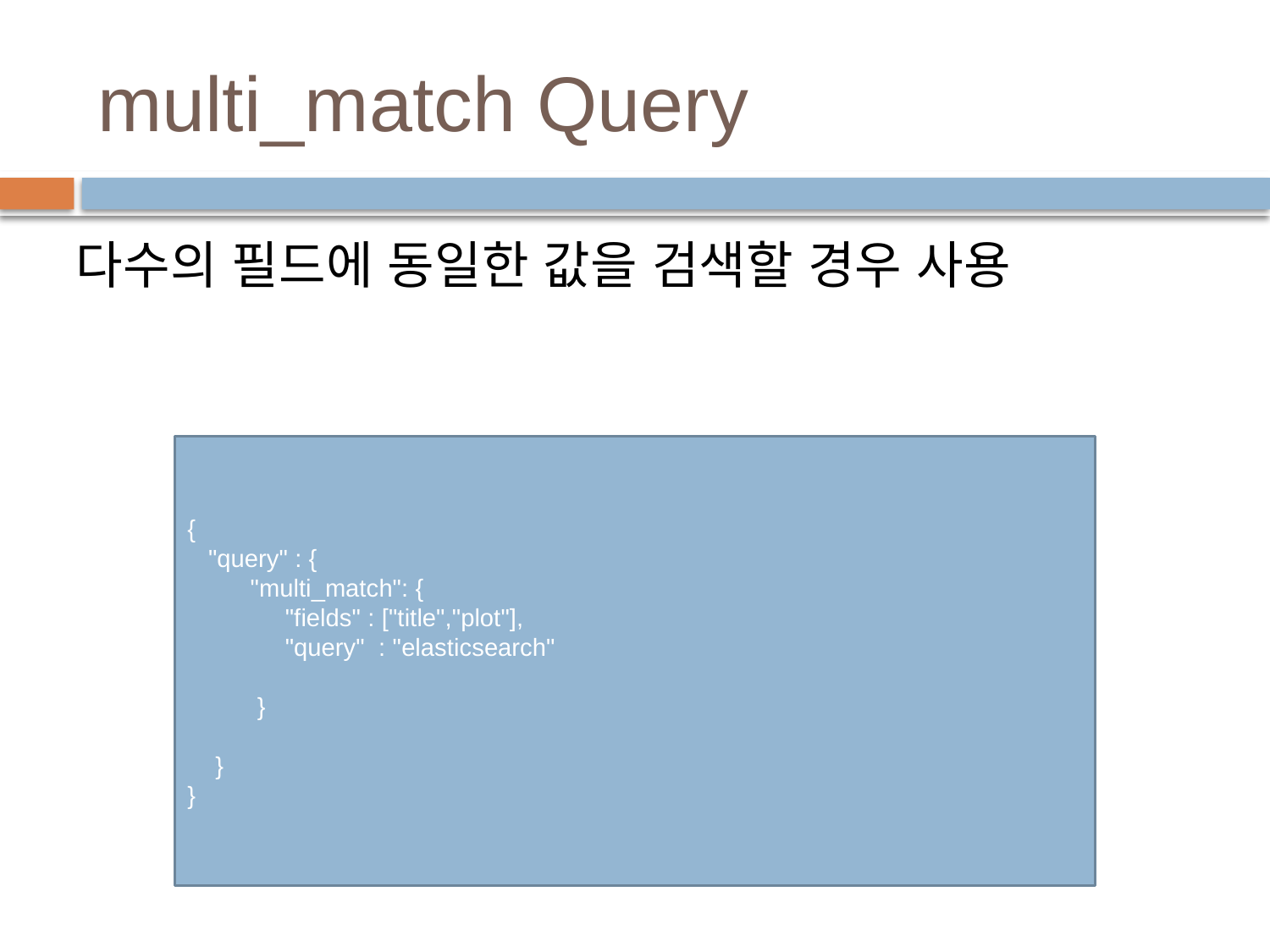

# multi_match Query
다수의 필드에 동일한 값을 검색할 경우 사용
{
   "query" : {
         "multi_match": {
              "fields" : ["title","plot"],
              "query"  : "elasticsearch"

          }

    }
}